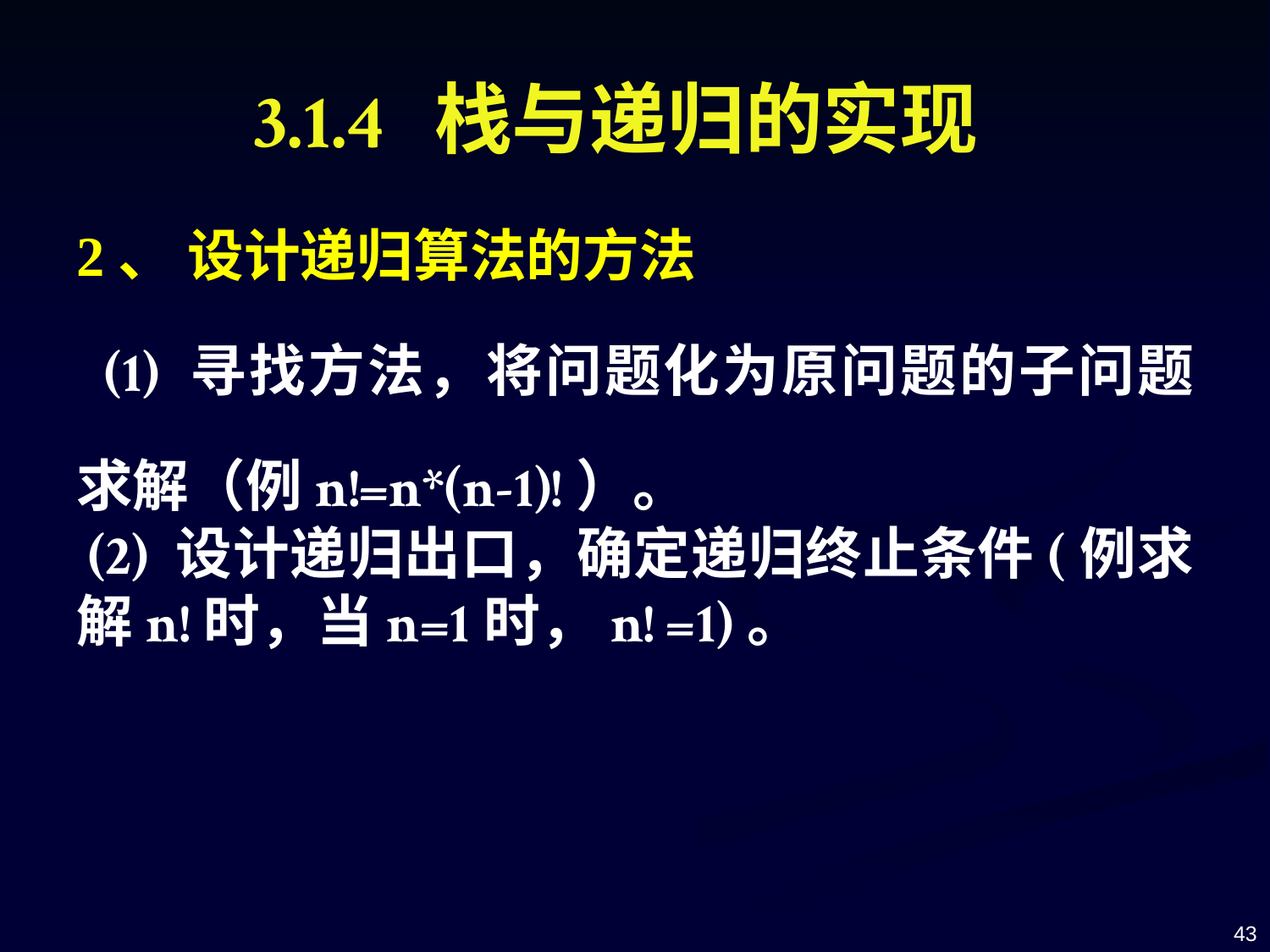

# 3.1.4  栈与递归的实现
2、 设计递归算法的方法
  (1) 寻找方法，将问题化为原问题的子问题求解（例n!=n*(n-1)!）。
 (2) 设计递归出口，确定递归终止条件(例求解n!时，当n=1时，n! =1)。
43